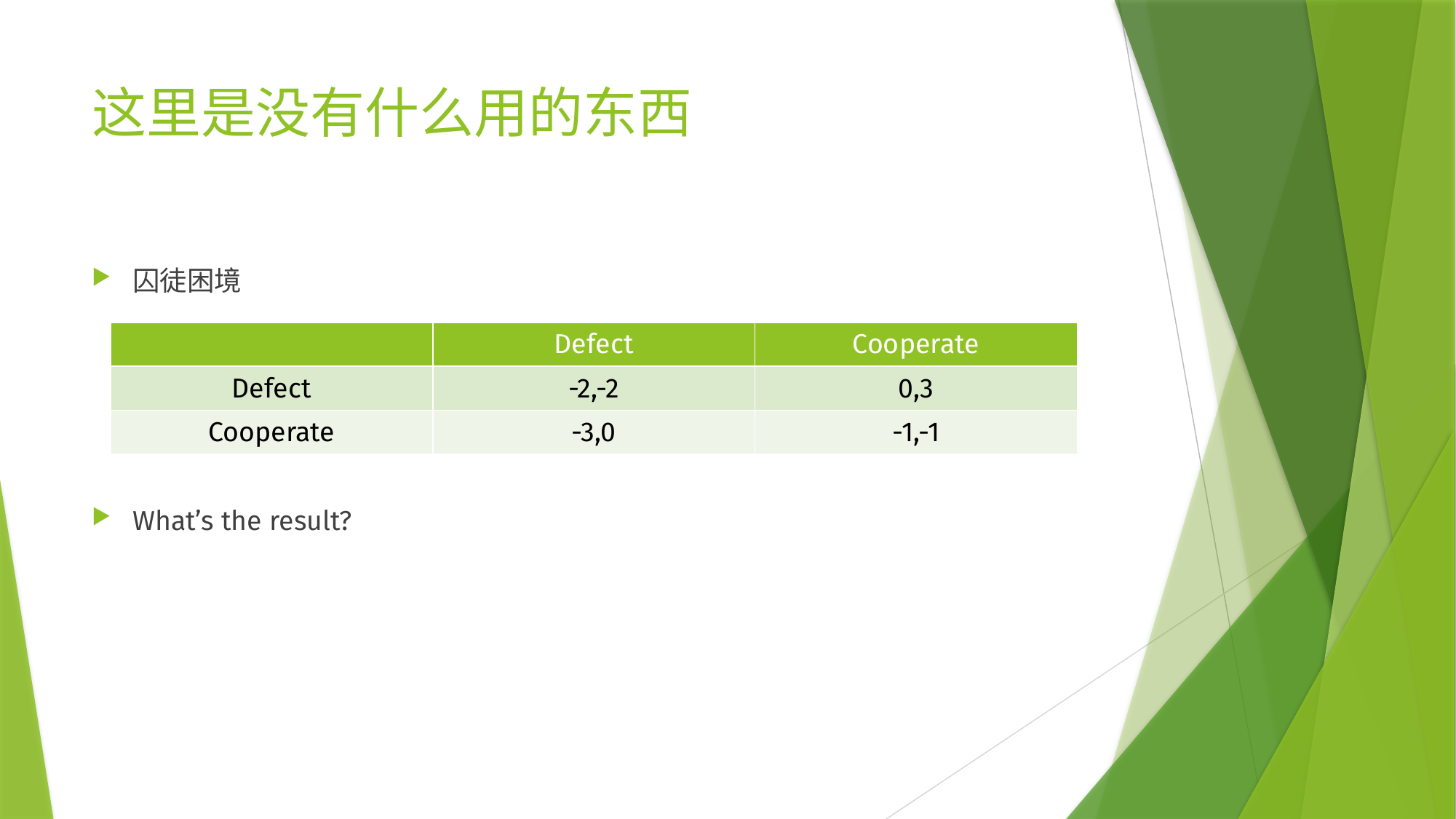

# 这里是没有什么用的东西
囚徒困境

What’s the result?

|  | Defect | Cooperate |
| --- | --- | --- |
| Defect | -2,-2 | 0,3 |
| Cooperate | -3,0 | -1,-1 |